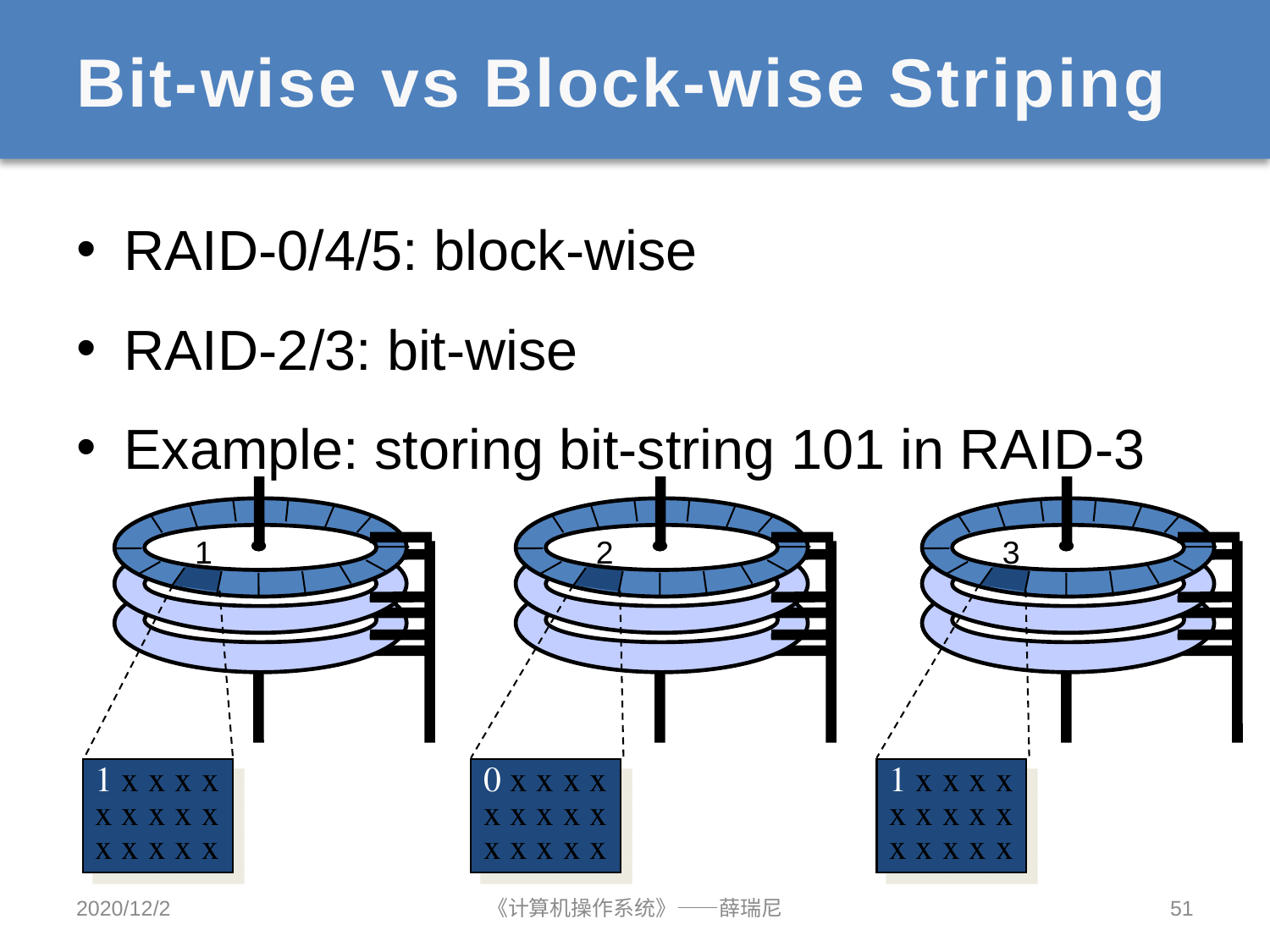

# Bit-wise vs Block-wise Striping
RAID-0/4/5: block-wise
RAID-2/3: bit-wise
Example: storing bit-string 101 in RAID-3

1
2
3

1 x x x x
x x x x x
x x x x x
0 x x x x
x x x x x
x x x x x
1 x x x x
x x x x x
x x x x x
2020/12/2
《计算机操作系统》——薛瑞尼
51